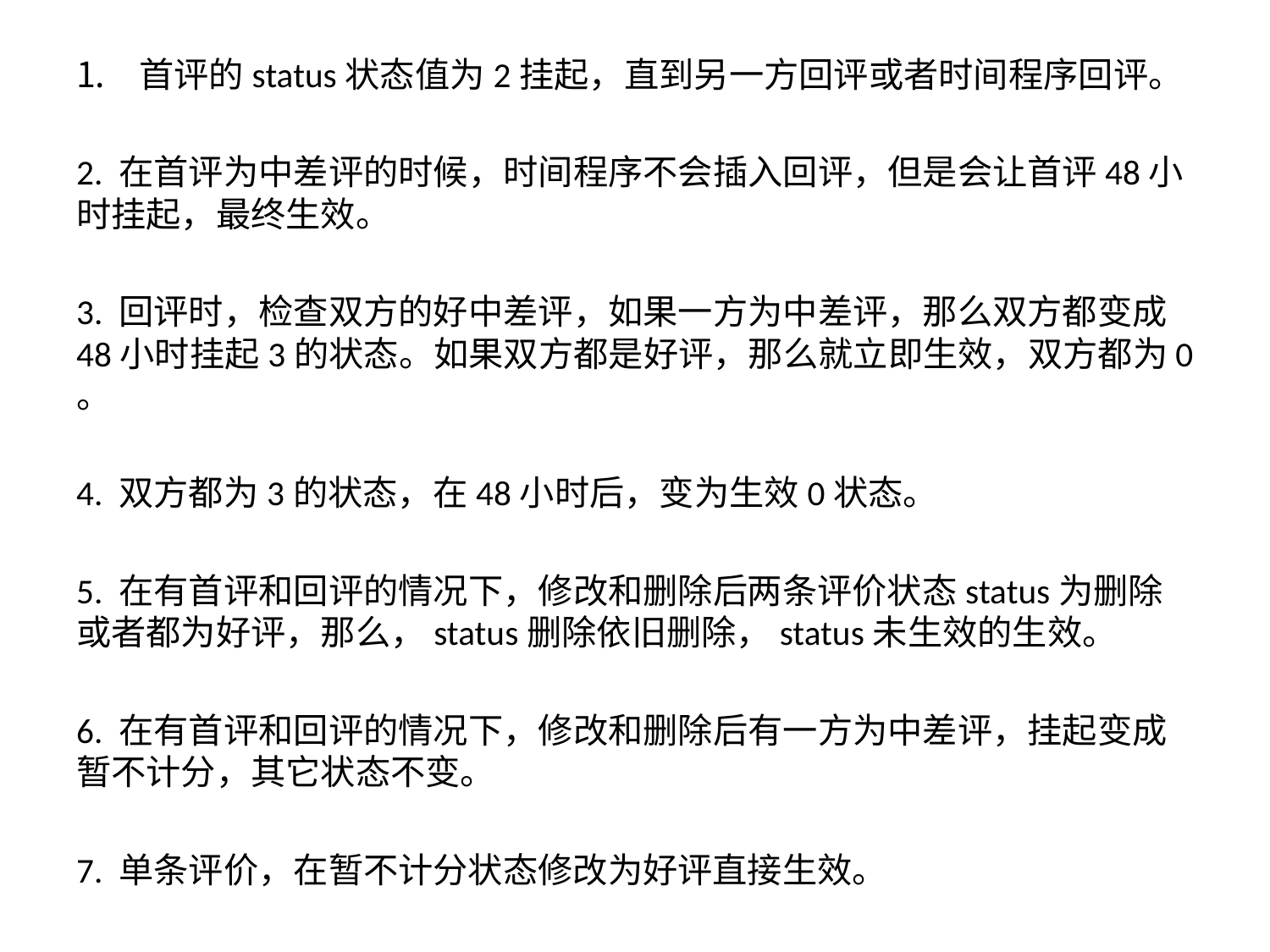

首评的status状态值为2挂起，直到另一方回评或者时间程序回评。

2. 在首评为中差评的时候，时间程序不会插入回评，但是会让首评48小时挂起，最终生效。

3. 回评时，检查双方的好中差评，如果一方为中差评，那么双方都变成48小时挂起3的状态。如果双方都是好评，那么就立即生效，双方都为0 。

4. 双方都为3的状态，在48小时后，变为生效0状态。

5. 在有首评和回评的情况下，修改和删除后两条评价状态status为删除或者都为好评，那么，status删除依旧删除，status未生效的生效。

6. 在有首评和回评的情况下，修改和删除后有一方为中差评，挂起变成暂不计分，其它状态不变。

7. 单条评价，在暂不计分状态修改为好评直接生效。